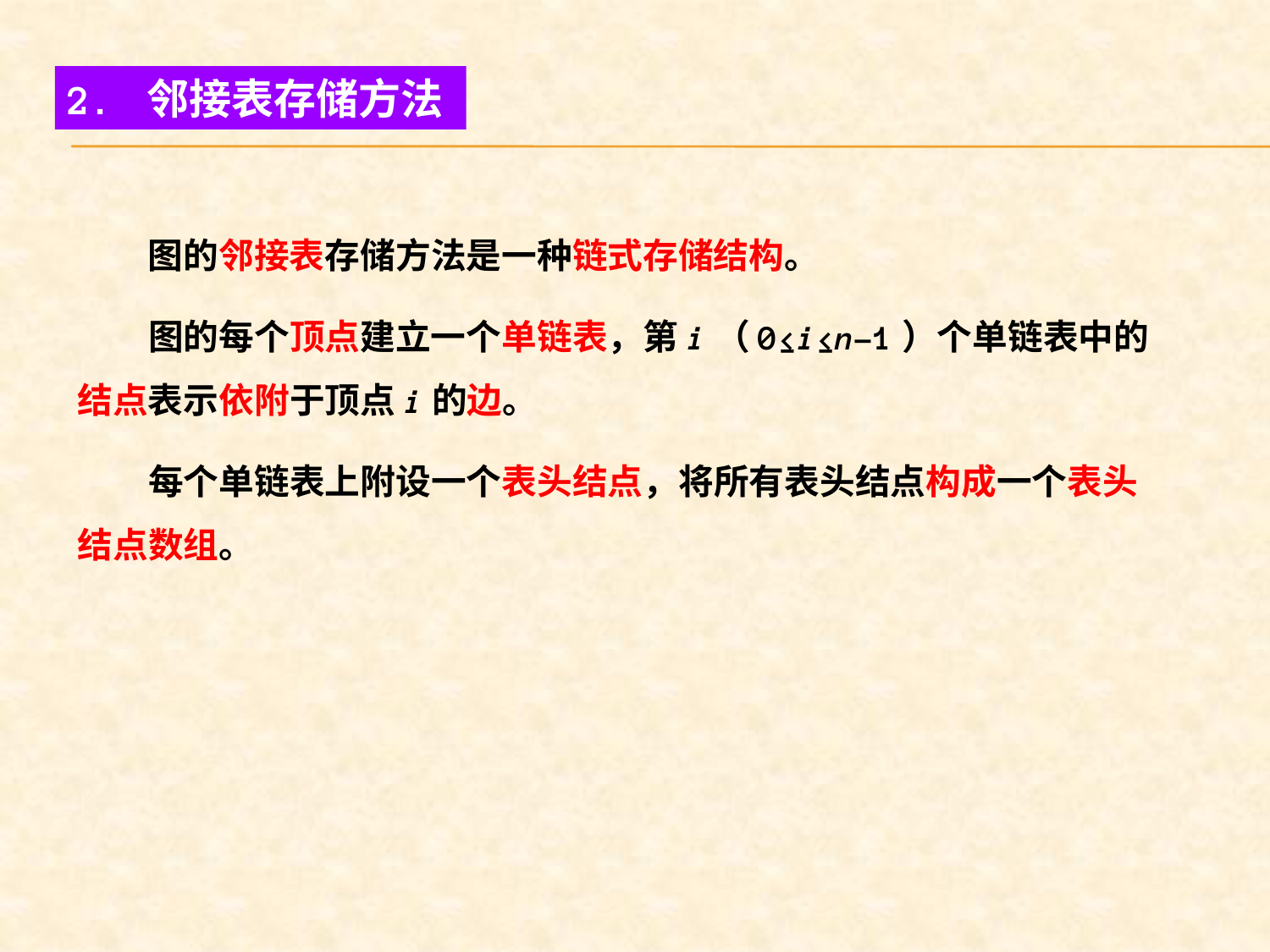

2. 邻接表存储方法
　　图的邻接表存储方法是一种链式存储结构。
　　图的每个顶点建立一个单链表，第i（0≤i≤n-1）个单链表中的结点表示依附于顶点i的边。
　　每个单链表上附设一个表头结点，将所有表头结点构成一个表头结点数组。